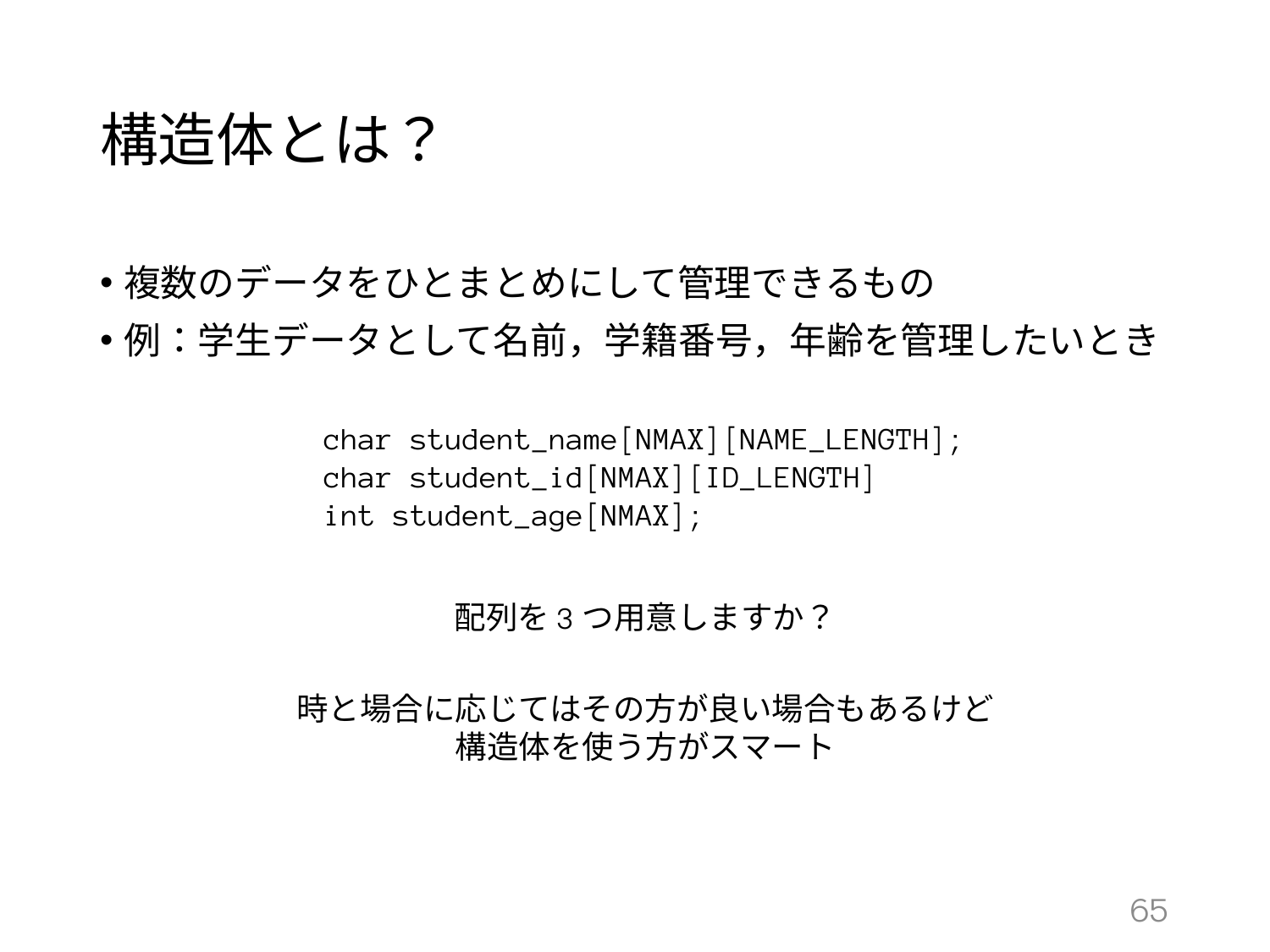

# 構造体とは？
複数のデータをひとまとめにして管理できるもの
例：学生データとして名前，学籍番号，年齢を管理したいとき
char student_name[NMAX][NAME_LENGTH];
char student_id[NMAX][ID_LENGTH]
int student_age[NMAX];
配列を3つ用意しますか？
時と場合に応じてはその方が良い場合もあるけど
構造体を使う方がスマート
65